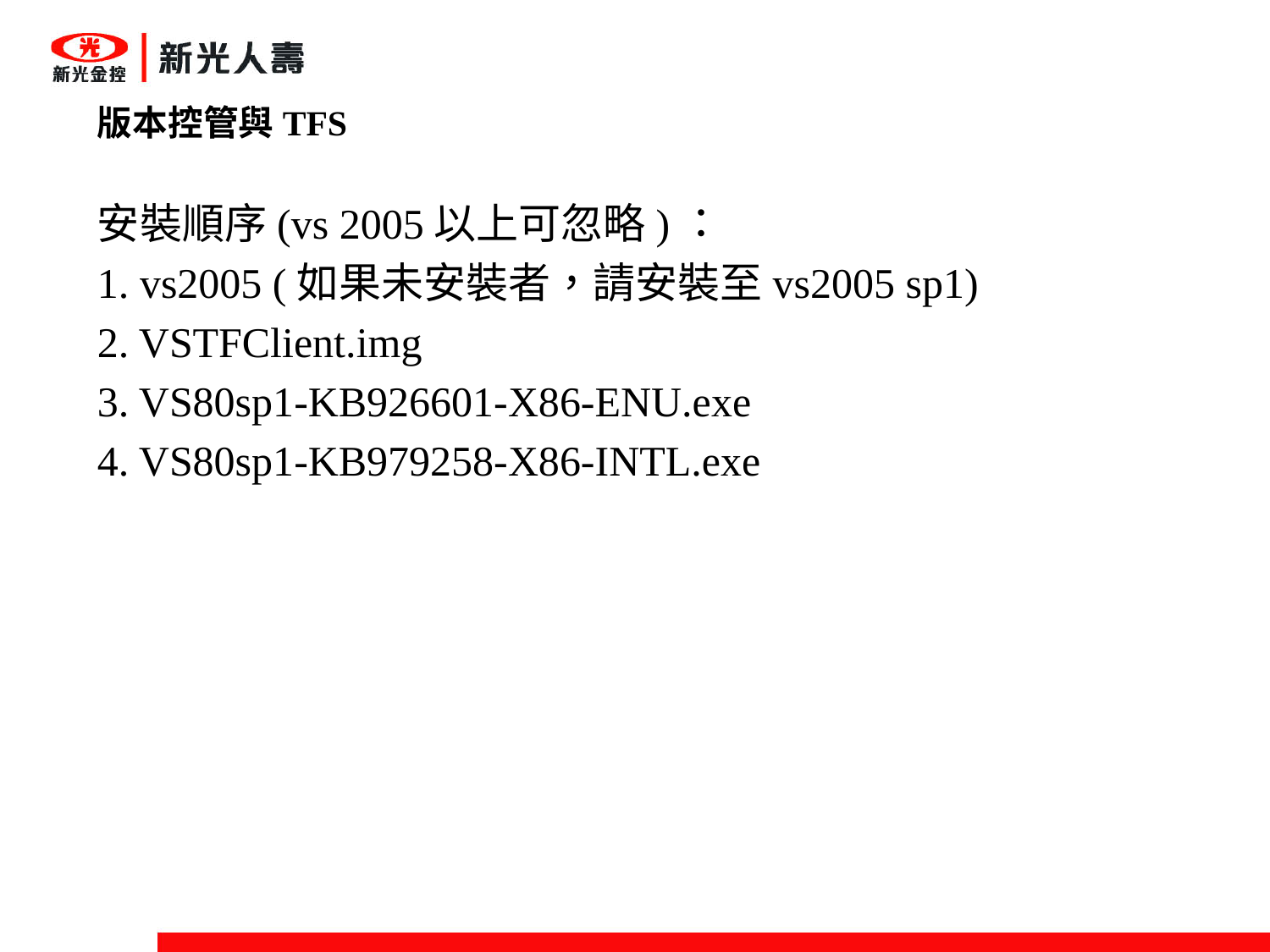

# 版本控管與TFS
安裝順序(vs 2005以上可忽略)：
1. vs2005 (如果未安裝者，請安裝至vs2005 sp1)
2. VSTFClient.img
3. VS80sp1-KB926601-X86-ENU.exe
4. VS80sp1-KB979258-X86-INTL.exe